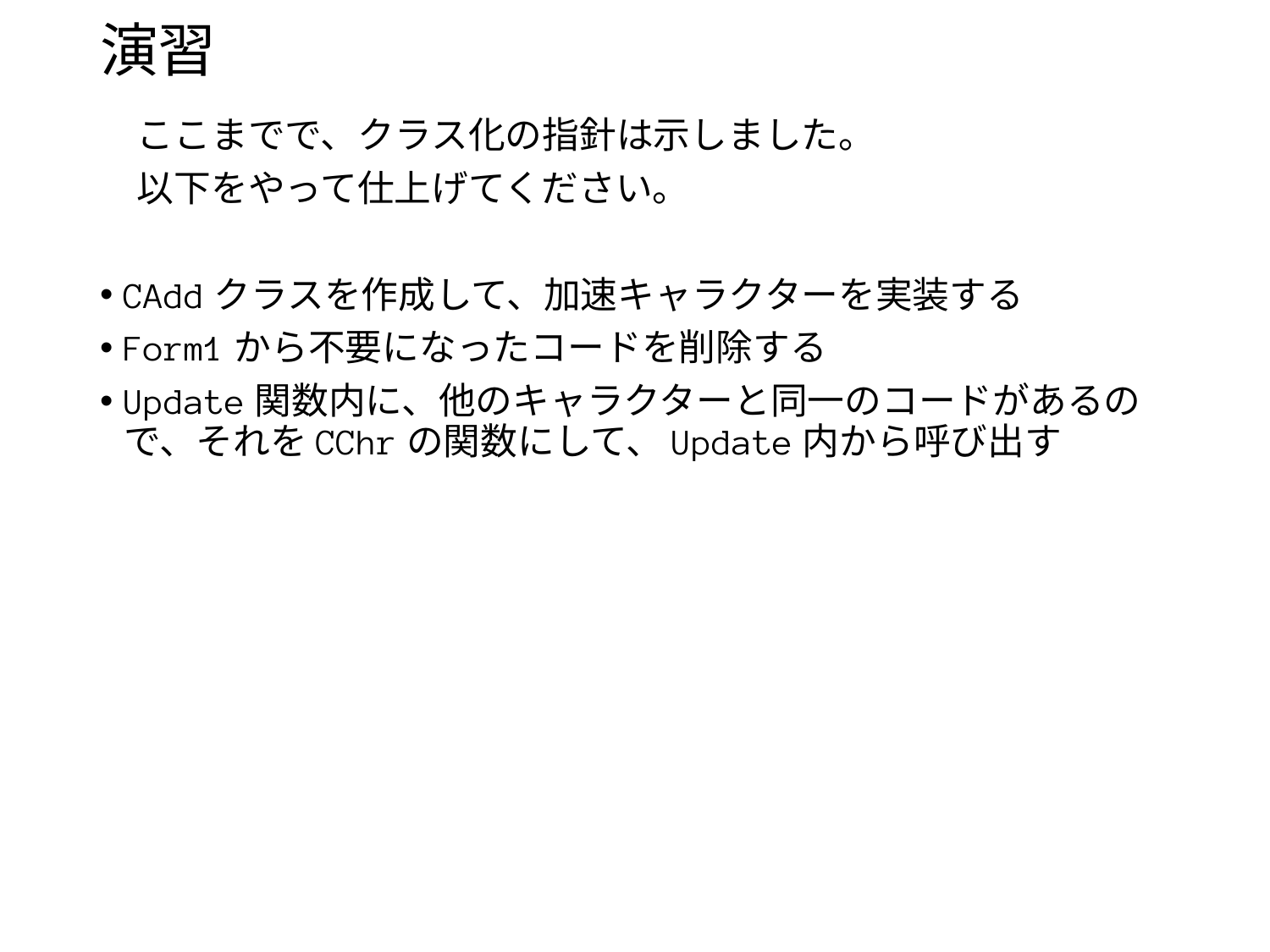

# 演習
　ここまでで、クラス化の指針は示しました。
　以下をやって仕上げてください。

CAddクラスを作成して、加速キャラクターを実装する
Form1から不要になったコードを削除する
Update関数内に、他のキャラクターと同一のコードがあるので、それをCChrの関数にして、Update内から呼び出す